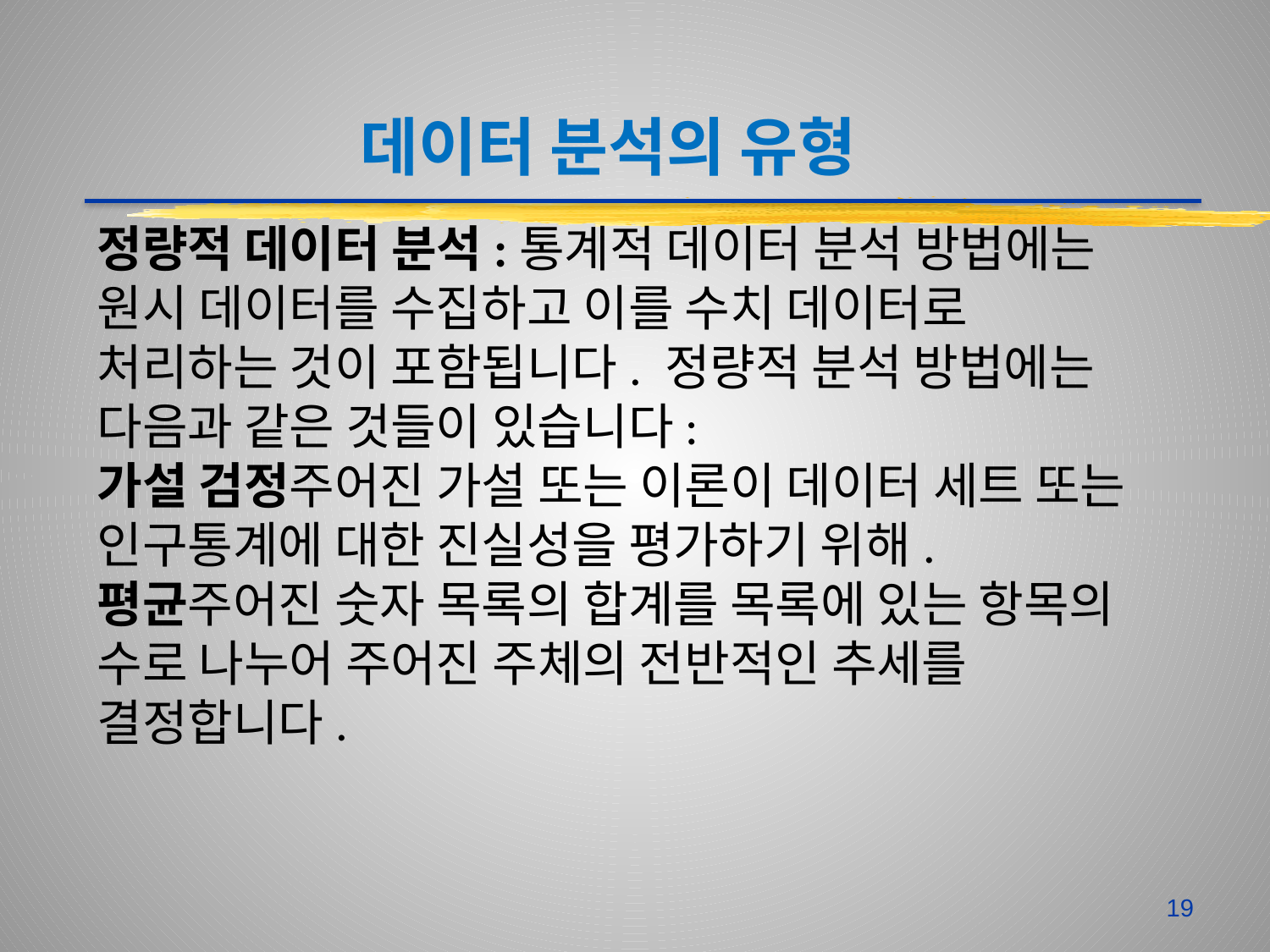

데이터 분석의 유형
정량적 데이터 분석:통계적 데이터 분석 방법에는 원시 데이터를 수집하고 이를 수치 데이터로 처리하는 것이 포함됩니다. 정량적 분석 방법에는 다음과 같은 것들이 있습니다:
가설 검정주어진 가설 또는 이론이 데이터 세트 또는 인구통계에 대한 진실성을 평가하기 위해.
평균주어진 숫자 목록의 합계를 목록에 있는 항목의 수로 나누어 주어진 주체의 전반적인 추세를 결정합니다.

19